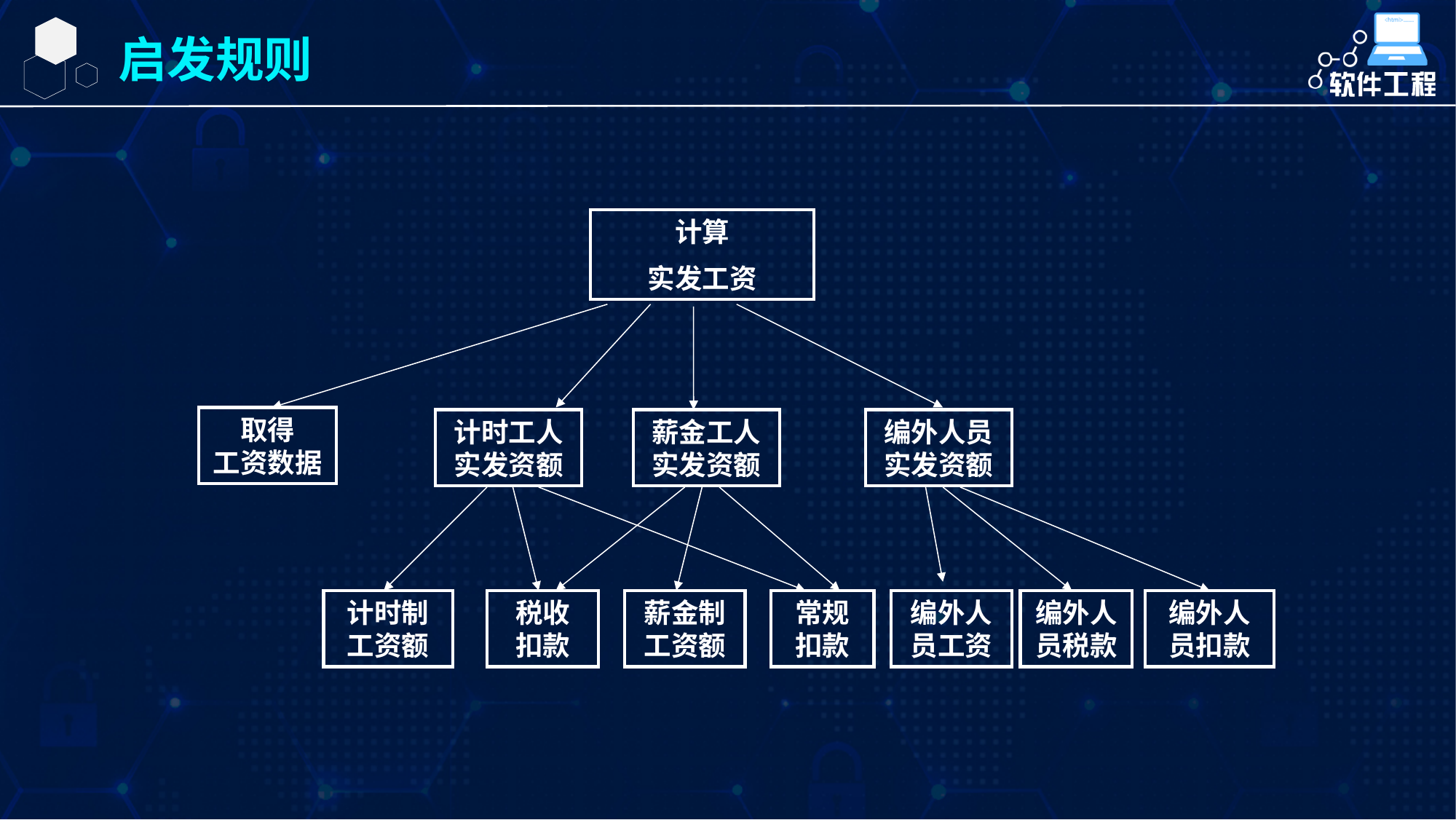

启发规则
计算
实发工资

取得
工资数据
计时工人实发资额
薪金工人实发资额
编外人员实发资额

计时制
工资额
税收
扣款
薪金制
工资额
常规
扣款
编外人
员工资
编外人
员税款
编外人
员扣款